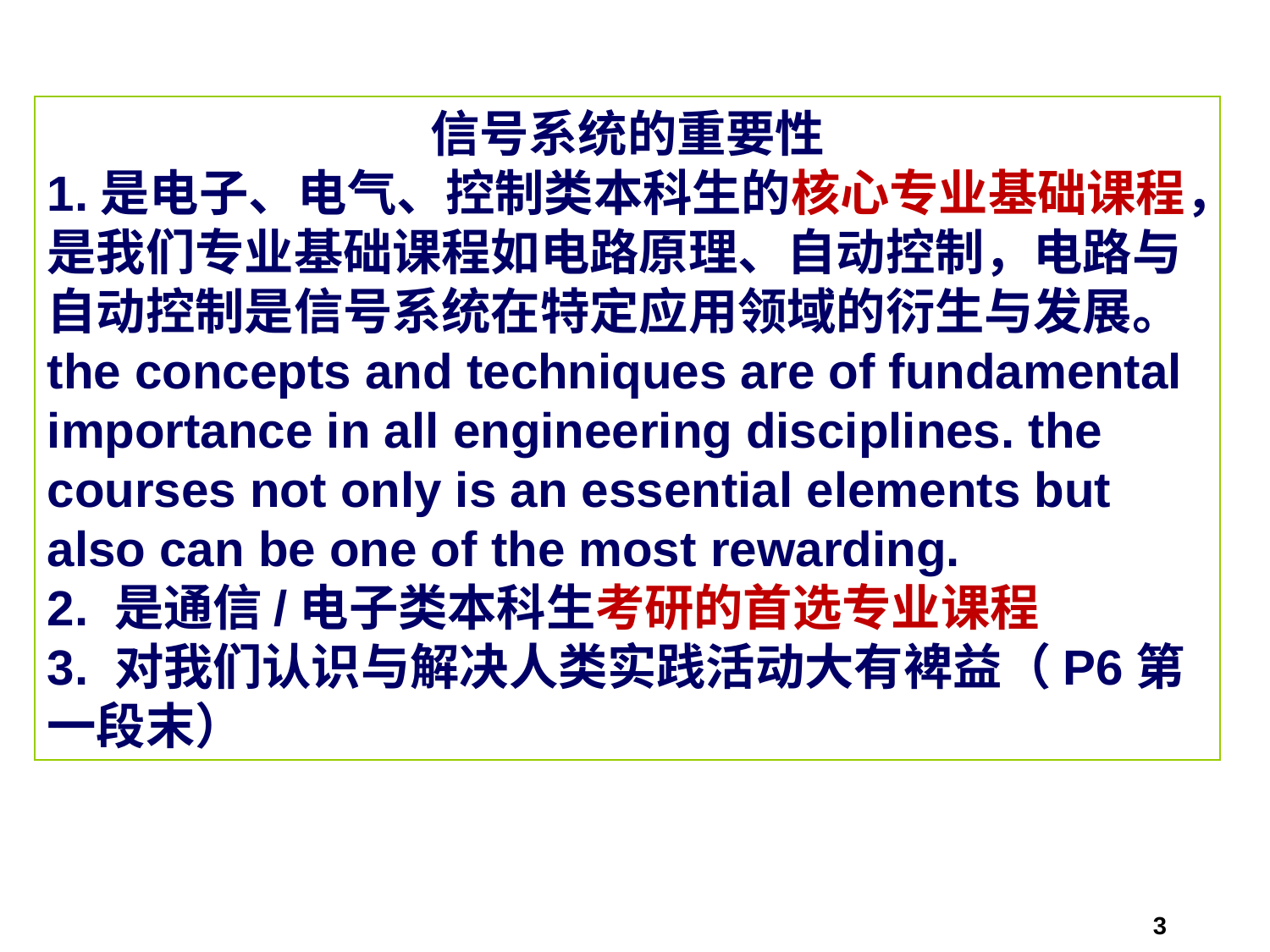

信号系统的重要性
1.是电子、电气、控制类本科生的核心专业基础课程，是我们专业基础课程如电路原理、自动控制，电路与自动控制是信号系统在特定应用领域的衍生与发展。the concepts and techniques are of fundamental importance in all engineering disciplines. the courses not only is an essential elements but also can be one of the most rewarding.
2. 是通信/电子类本科生考研的首选专业课程
3. 对我们认识与解决人类实践活动大有裨益（P6第一段末）
3
3